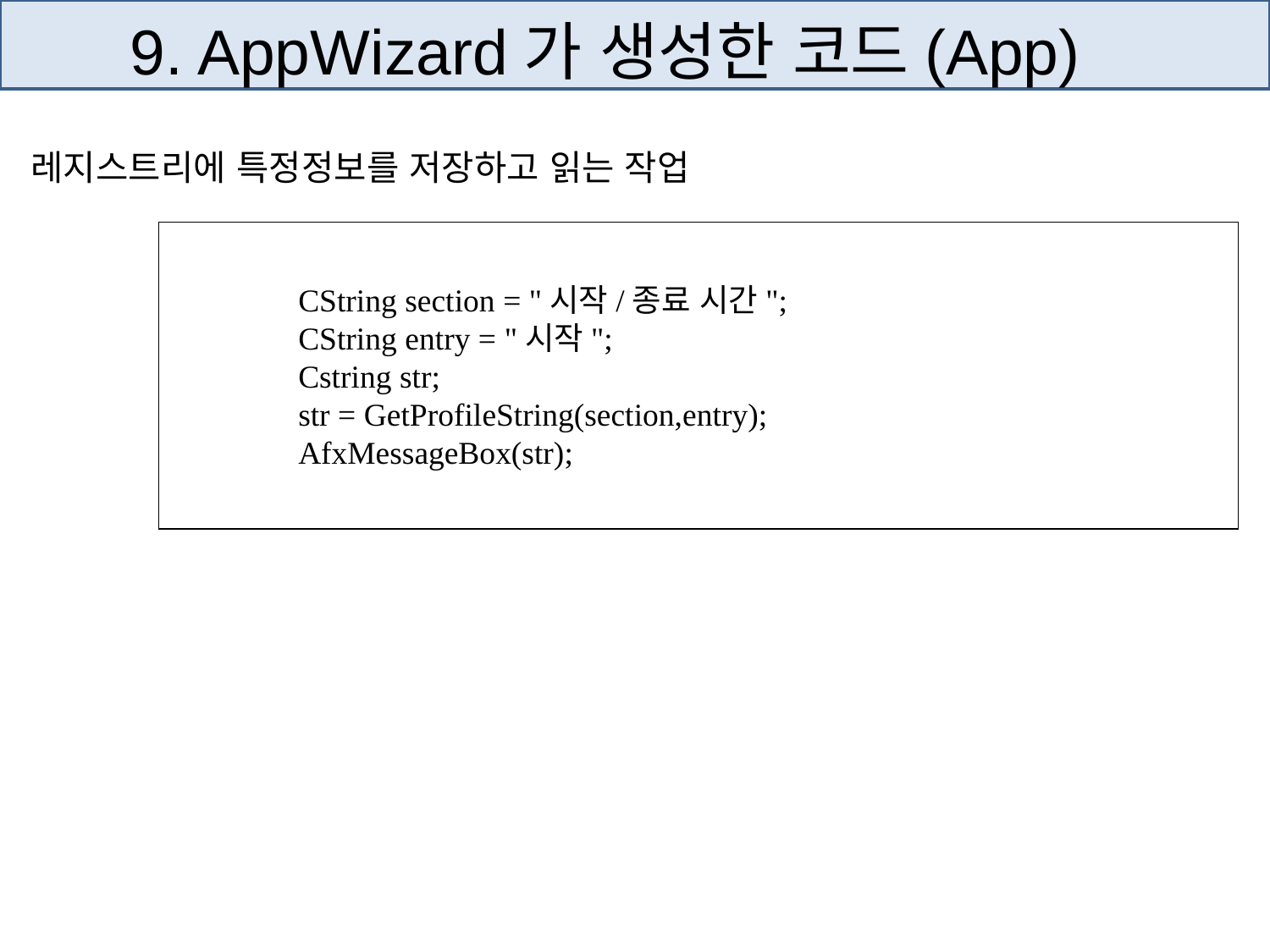

# 9. AppWizard가 생성한 코드(App)
 레지스트리에 특정정보를 저장하고 읽는 작업
	CString section = "시작/종료 시간";
	CString entry = "시작";
	Cstring str;
	str = GetProfileString(section,entry);
	AfxMessageBox(str);